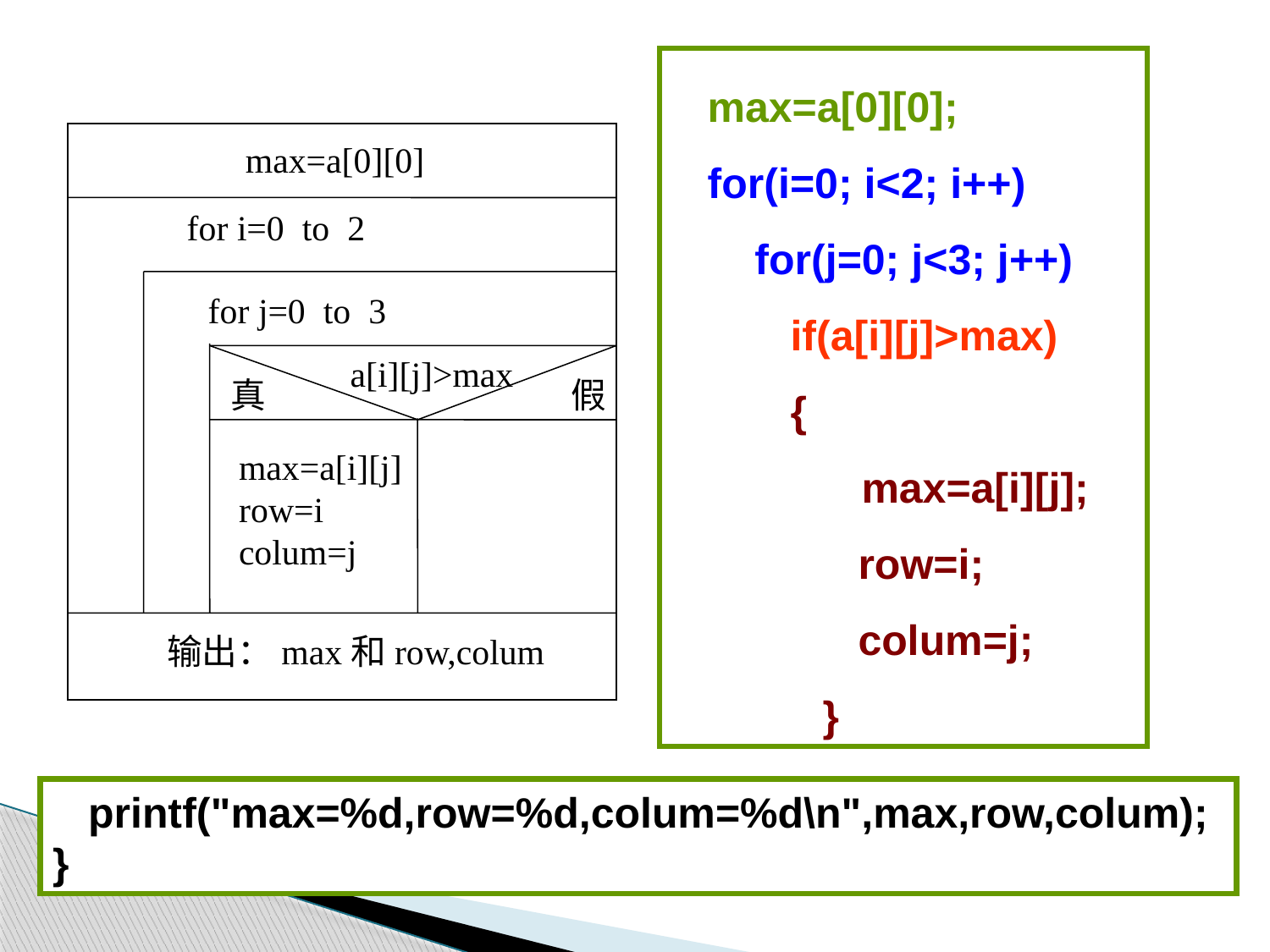

max=a[0][0];
   for(i=0; i<2; i++)
       for(j=0; j<3; j++)
          if(a[i][j]>max)
          {
                max=a[i][j];
	     row=i;
	     colum=j;
	  }

max=a[0][0]

for i=0  to  2

for j=0  to  3

a[i][j]>max

真
假

max=a[i][j]
row=i
colum=j

输出：max和row,colum
   printf("max=%d,row=%d,colum=%d\n",max,row,colum);
}